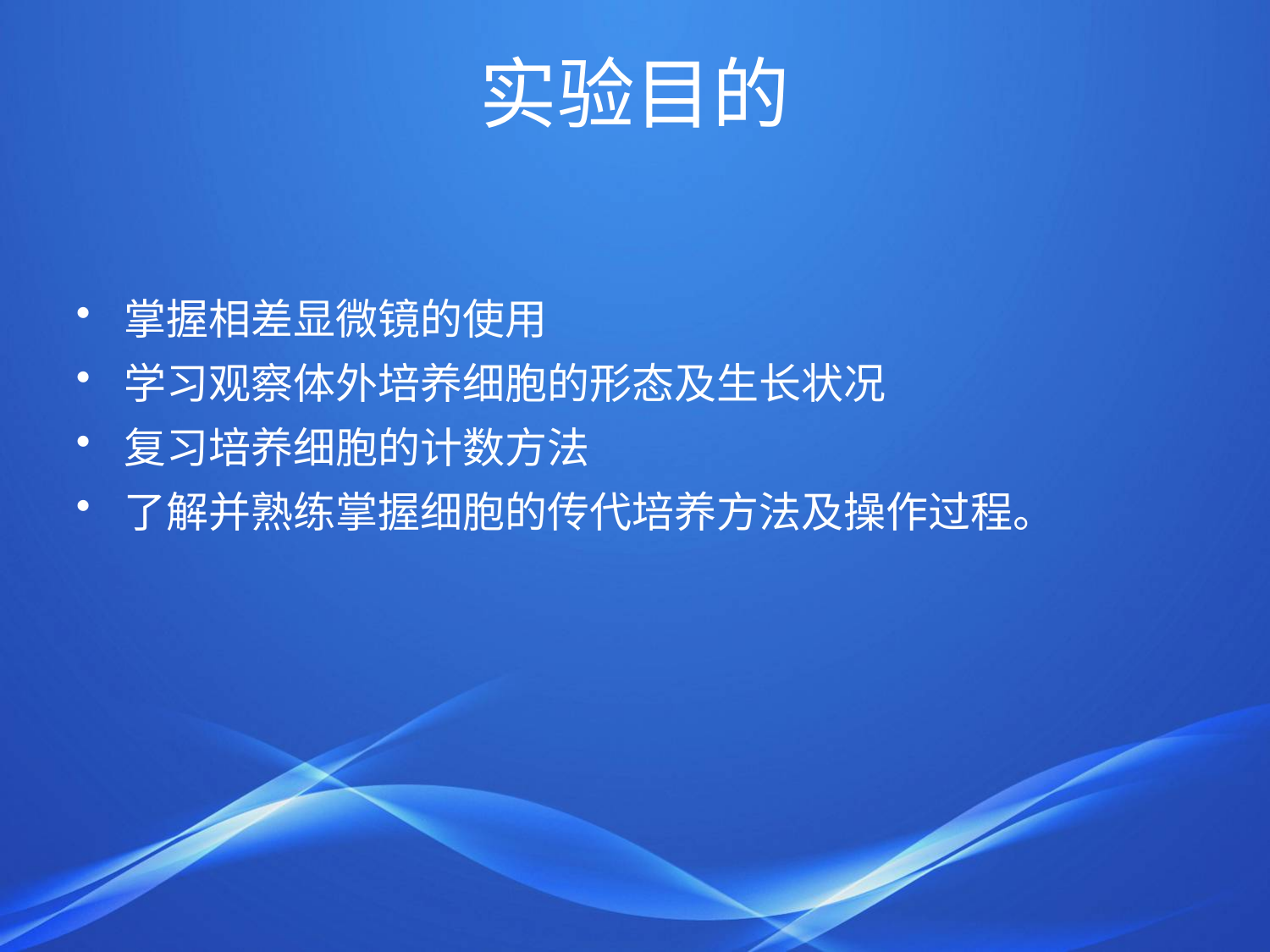

# 实验目的

掌握相差显微镜的使用
学习观察体外培养细胞的形态及生长状况
复习培养细胞的计数方法
了解并熟练掌握细胞的传代培养方法及操作过程。